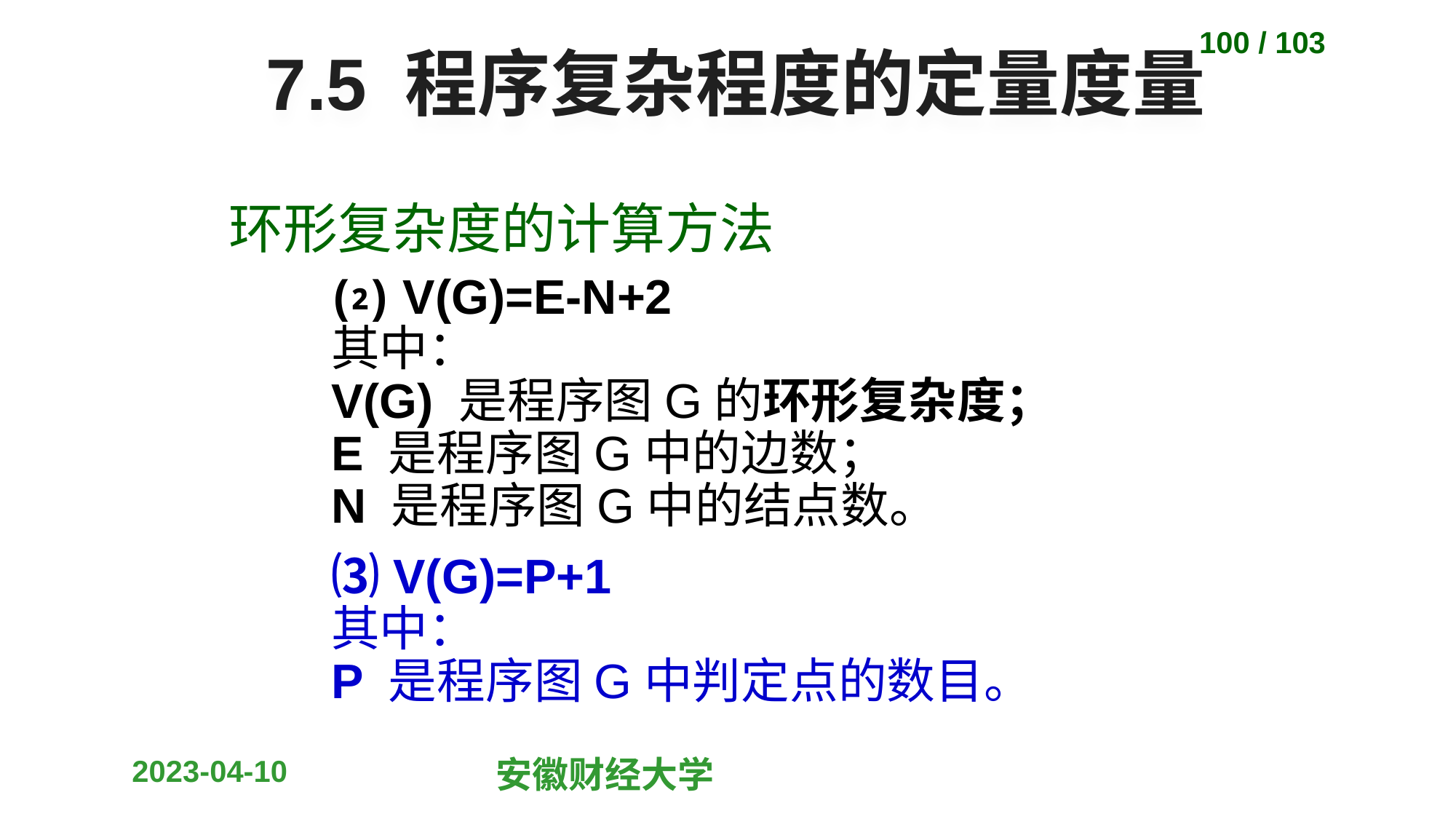

100 / 103
# 7.5 程序复杂程度的定量度量
环形复杂度的计算方法
⑵ V(G)=E-N+2
其中：
V(G) 是程序图G的环形复杂度；
E 是程序图G中的边数；
N 是程序图G中的结点数。
⑶ V(G)=P+1
其中：
P 是程序图G中判定点的数目。
2023-04-10
安徽财经大学